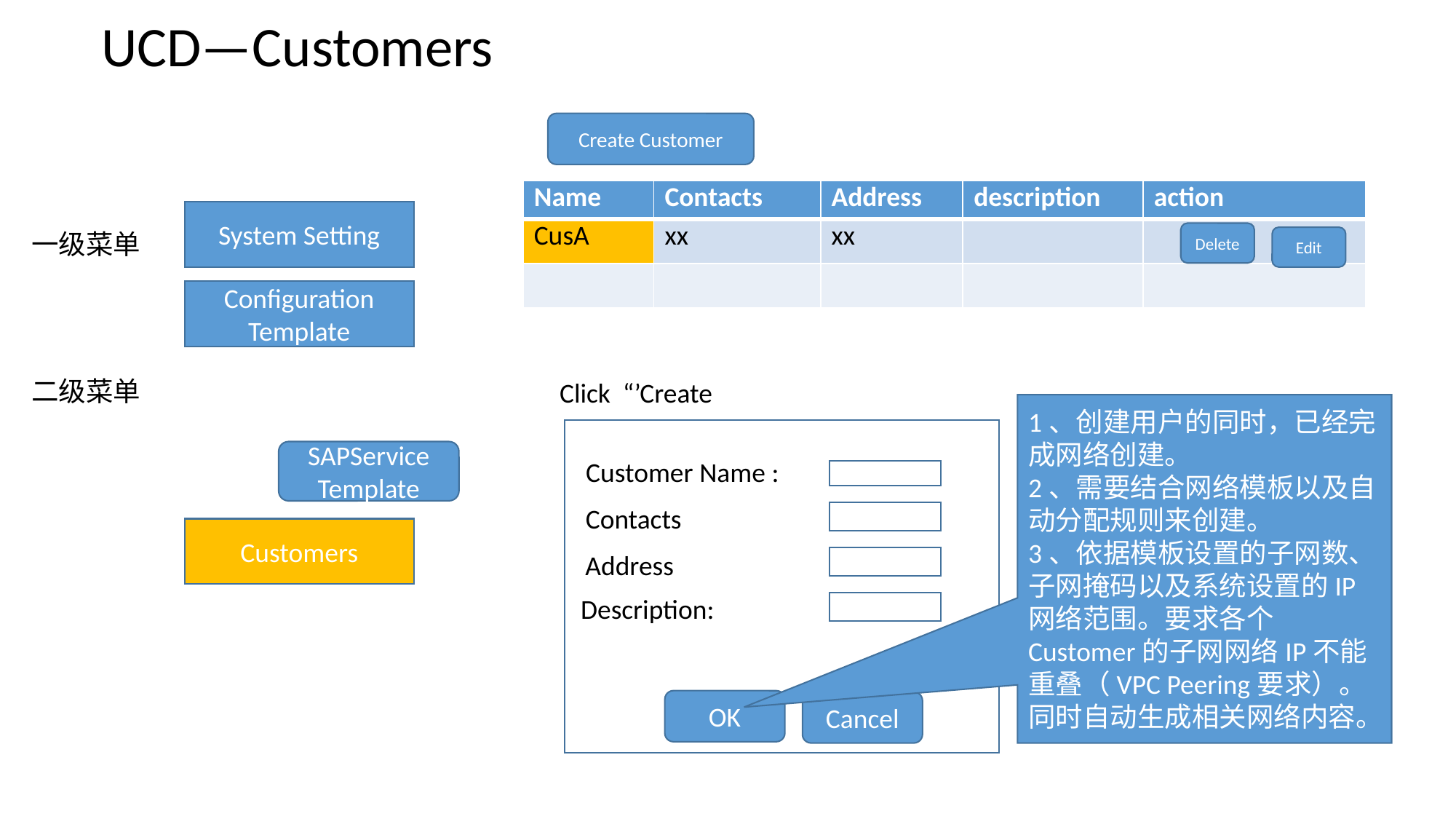

# UCD—Customers
Create Customer
| Name | Contacts | Address | description | action |
| --- | --- | --- | --- | --- |
| CusA | xx | xx |  |  |
|  |  |  |  |  |
System Setting
一级菜单
Delete
Edit

Configuration Template
二级菜单
Click  “’Create
1、创建用户的同时，已经完成网络创建。
2、需要结合网络模板以及自动分配规则来创建。
3、依据模板设置的子网数、子网掩码以及系统设置的IP网络范围。要求各个Customer的子网网络IP不能重叠（VPC Peering要求）。同时自动生成相关网络内容。

SAPService Template
Customer Name :

Contacts

Customers
Address

Description:

OK
Cancel